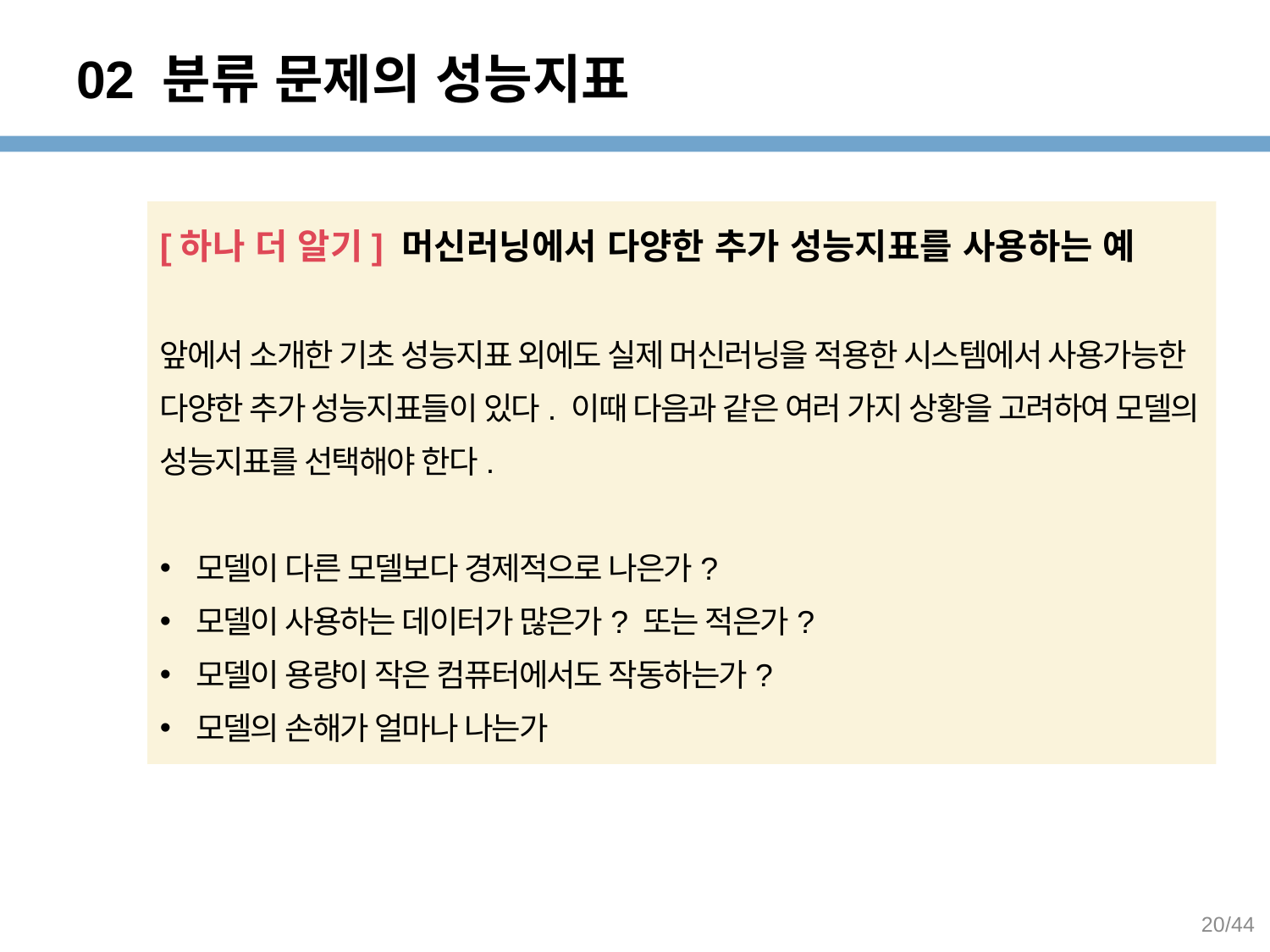

# 02 분류 문제의 성능지표
[하나 더 알기] 머신러닝에서 다양한 추가 성능지표를 사용하는 예

앞에서 소개한 기초 성능지표 외에도 실제 머신러닝을 적용한 시스템에서 사용가능한 다양한 추가 성능지표들이 있다. 이때 다음과 같은 여러 가지 상황을 고려하여 모델의 성능지표를 선택해야 한다.

모델이 다른 모델보다 경제적으로 나은가?
모델이 사용하는 데이터가 많은가? 또는 적은가?
모델이 용량이 작은 컴퓨터에서도 작동하는가?
모델의 손해가 얼마나 나는가
20/44